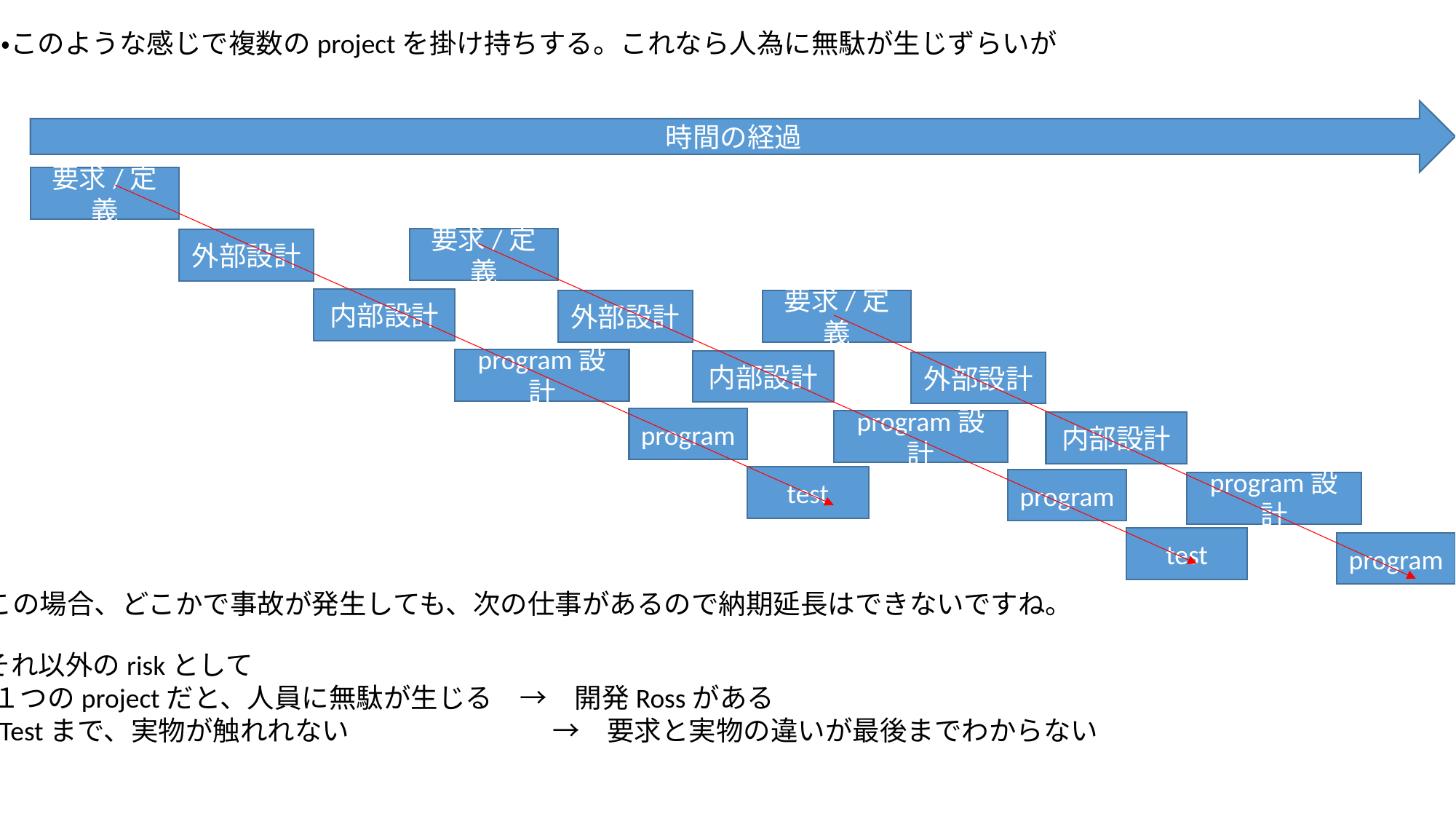

・このような感じで複数のprojectを掛け持ちする。これなら人為に無駄が生じずらいが
時間の経過
要求/定義
要求/定義
外部設計
内部設計
外部設計
要求/定義
program設計
内部設計
外部設計
program
program設計
内部設計
test
program
program設計
test
program
この場合、どこかで事故が発生しても、次の仕事があるので納期延長はできないですね。
それ以外のriskとして
・１つのprojectだと、人員に無駄が生じる　→　開発Rossがある
・Testまで、実物が触れれない　　　　　　　  →　要求と実物の違いが最後までわからない